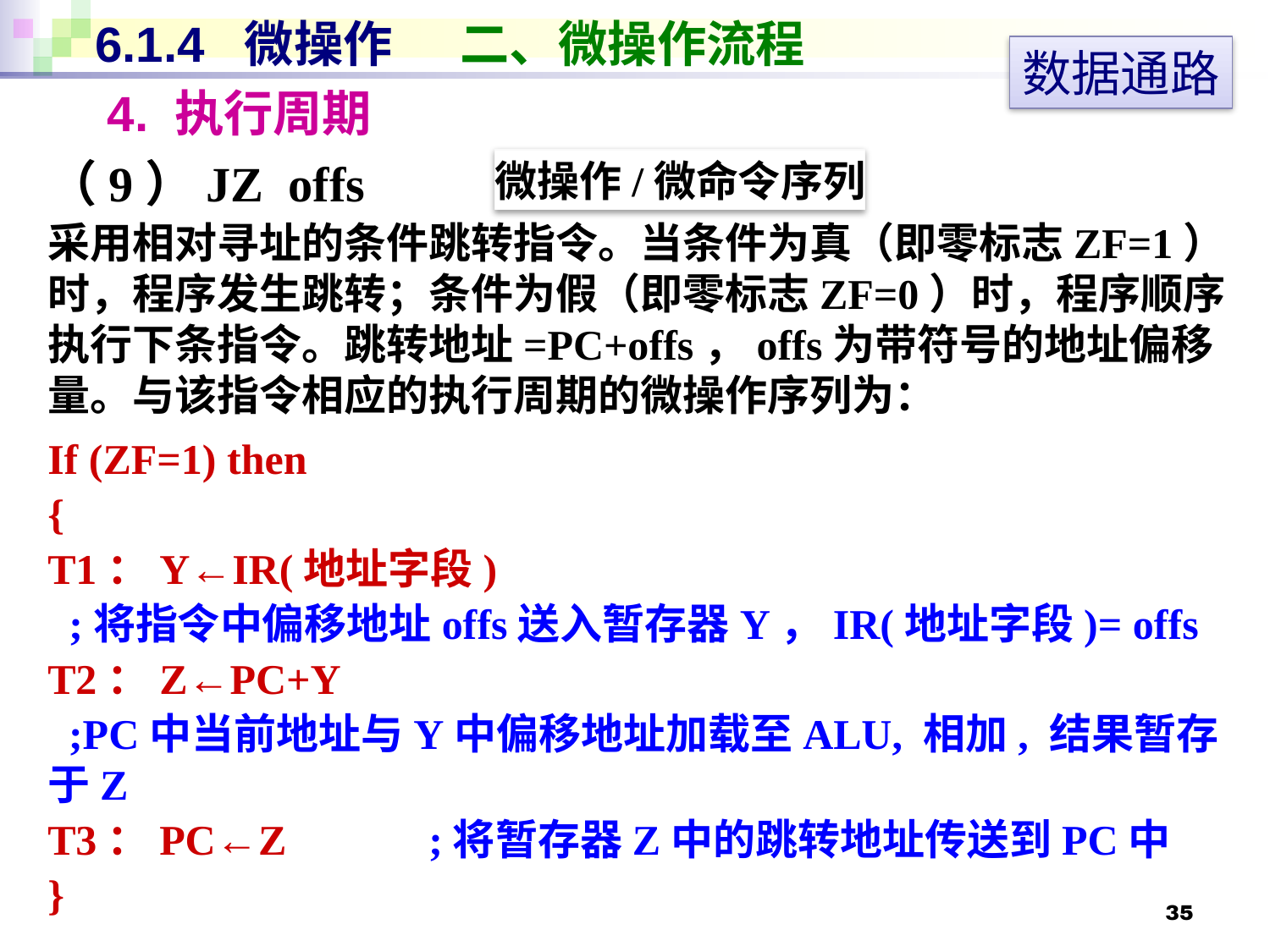

# 6.1.4  微操作      二、微操作流程
数据通路
4. 执行周期
（9）JZ  offs
采用相对寻址的条件跳转指令。当条件为真（即零标志ZF=1）时，程序发生跳转；条件为假（即零标志ZF=0）时，程序顺序执行下条指令。跳转地址=PC+offs，offs为带符号的地址偏移量。与该指令相应的执行周期的微操作序列为：
If (ZF=1) then
{
T1：Y←IR(地址字段)
  ;将指令中偏移地址offs送入暂存器Y，IR(地址字段)= offs
T2：Z←PC+Y
  ;PC中当前地址与Y中偏移地址加载至ALU, 相加, 结果暂存于Z
T3：PC←Z 		;将暂存器Z中的跳转地址传送到PC中
}
微操作/微命令序列
35